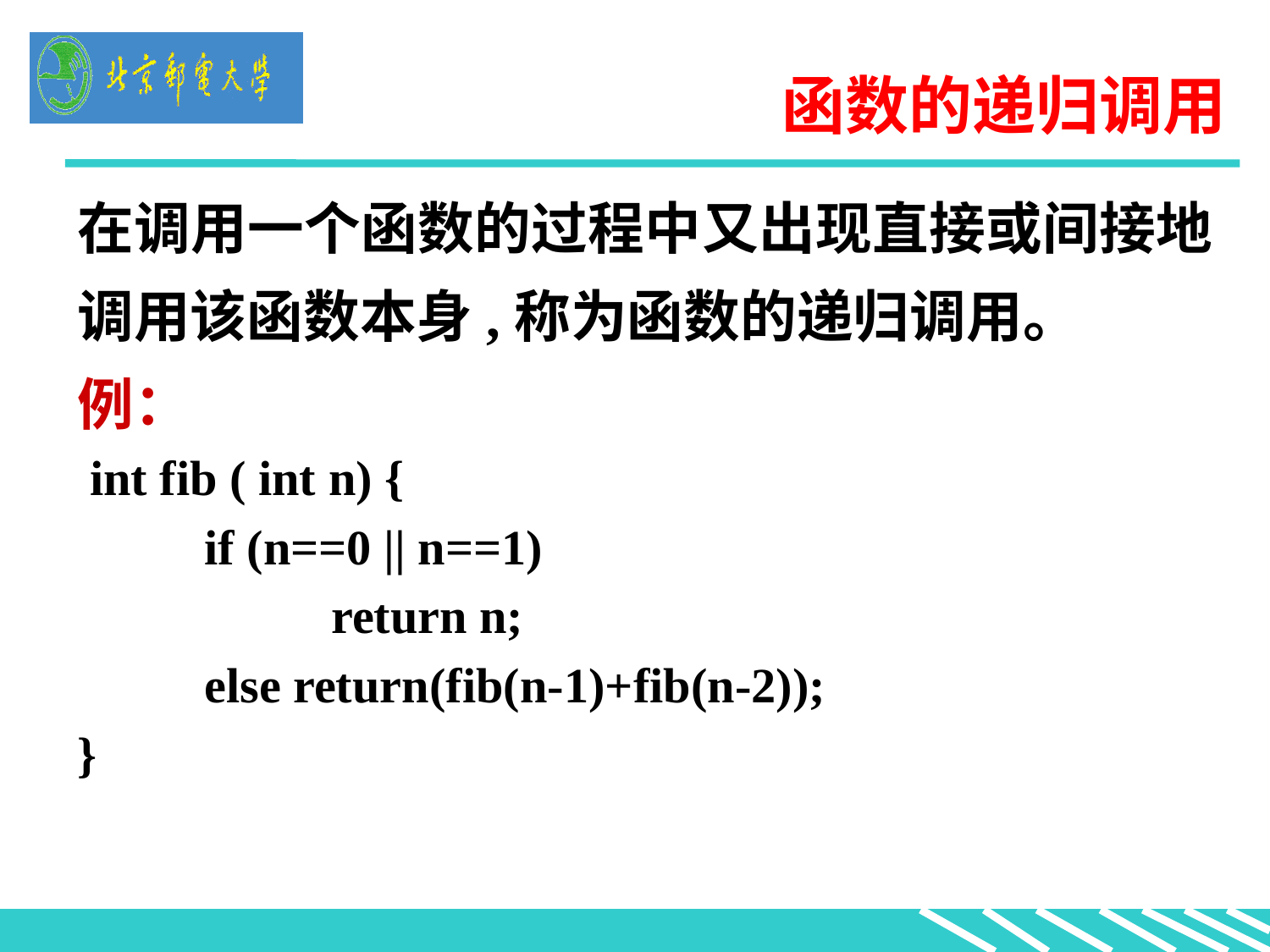

函数的递归调用
在调用一个函数的过程中又出现直接或间接地调用该函数本身,称为函数的递归调用。
例：
 int fib ( int n) {
	if (n==0 || n==1)
		return n;
	else return(fib(n-1)+fib(n-2));
}